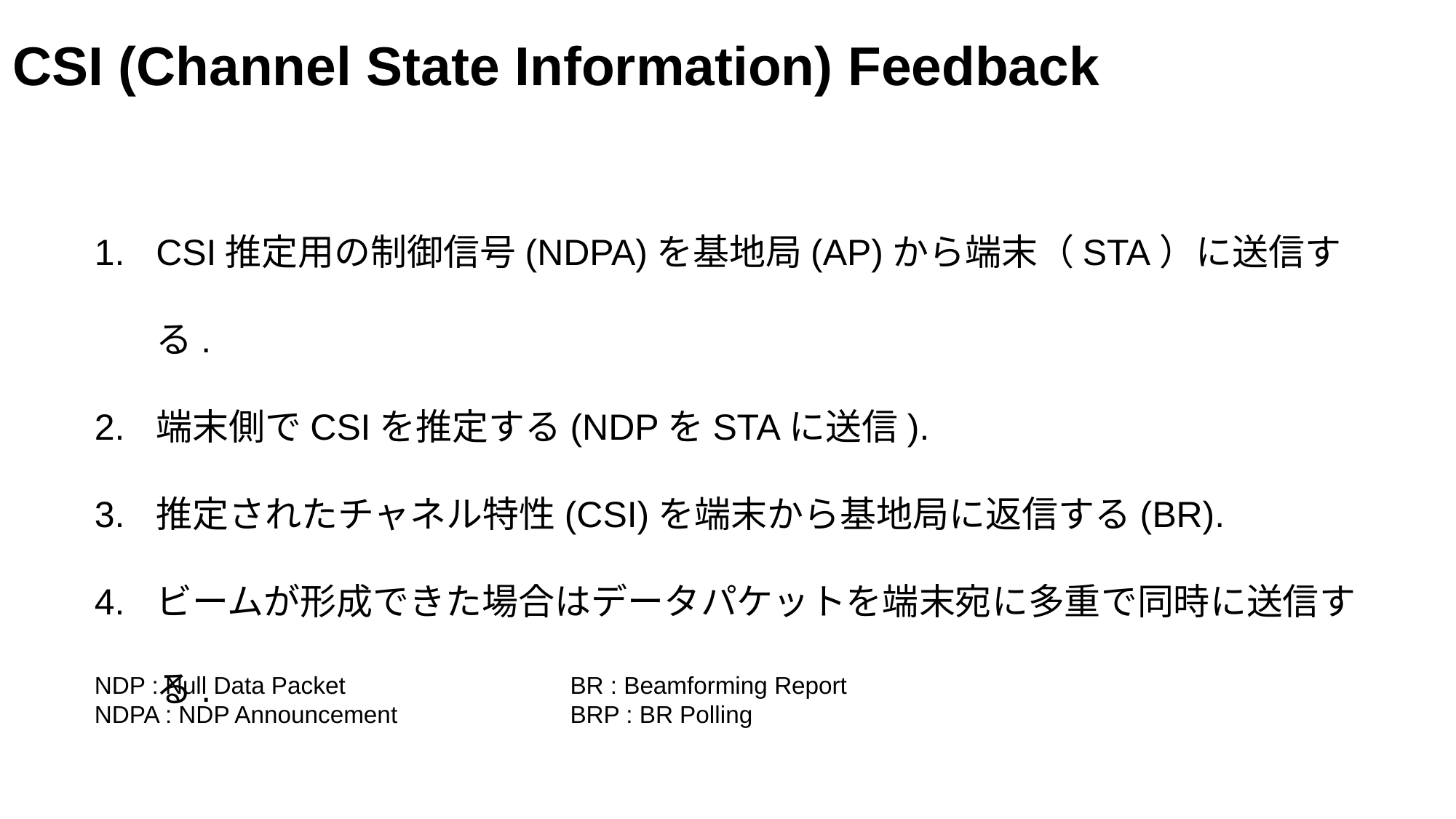

CSI (Channel State Information) Feedback
CSI推定用の制御信号(NDPA)を基地局(AP)から端末（STA）に送信する.
端末側でCSIを推定する(NDPをSTAに送信).
推定されたチャネル特性(CSI)を端末から基地局に返信する(BR).
ビームが形成できた場合はデータパケットを端末宛に多重で同時に送信する.
NDP : Null Data Packet
NDPA : NDP Announcement
BR : Beamforming Report
BRP : BR Polling